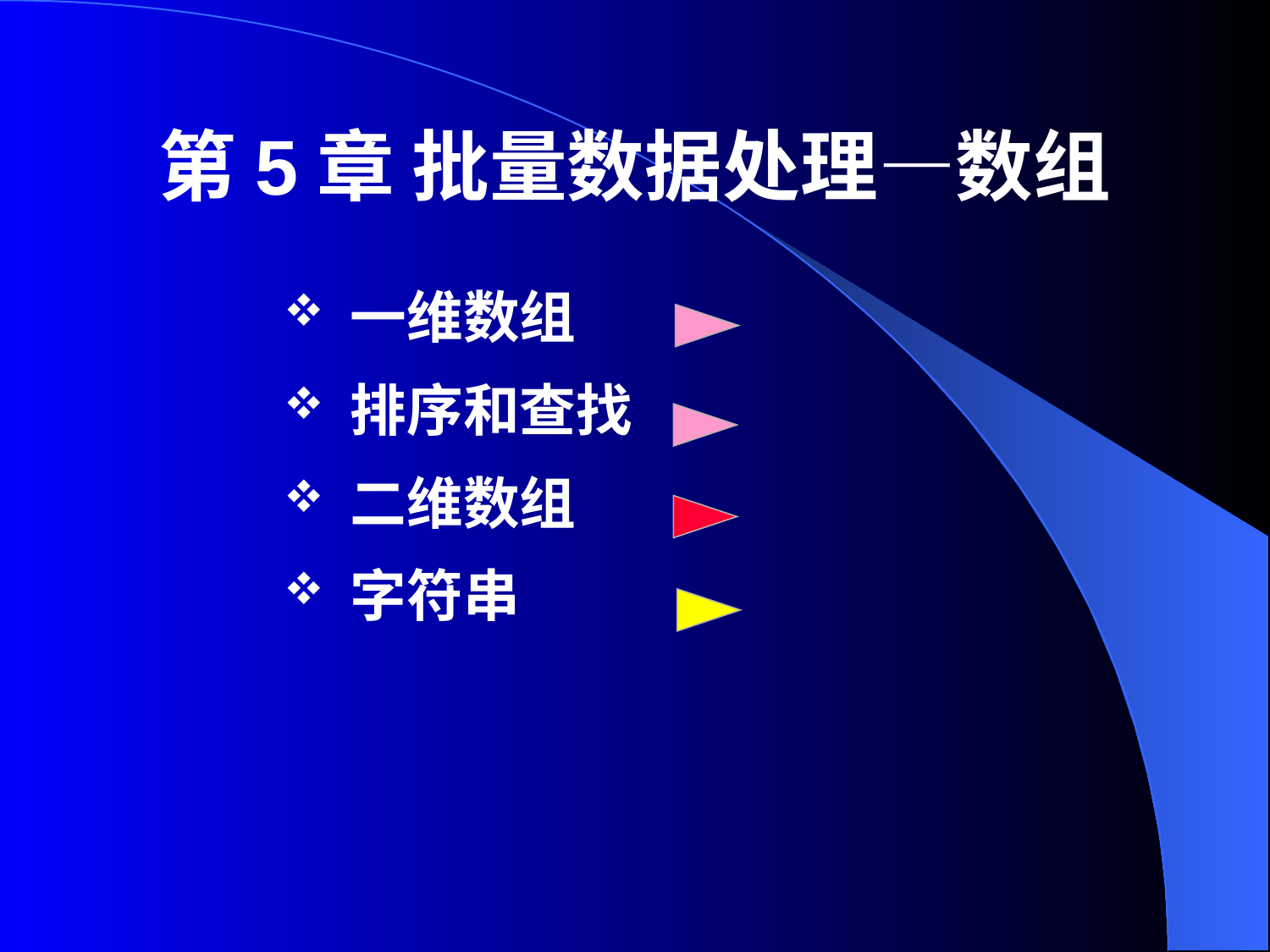

# 第5章 批量数据处理—数组
一维数组
排序和查找
二维数组
字符串